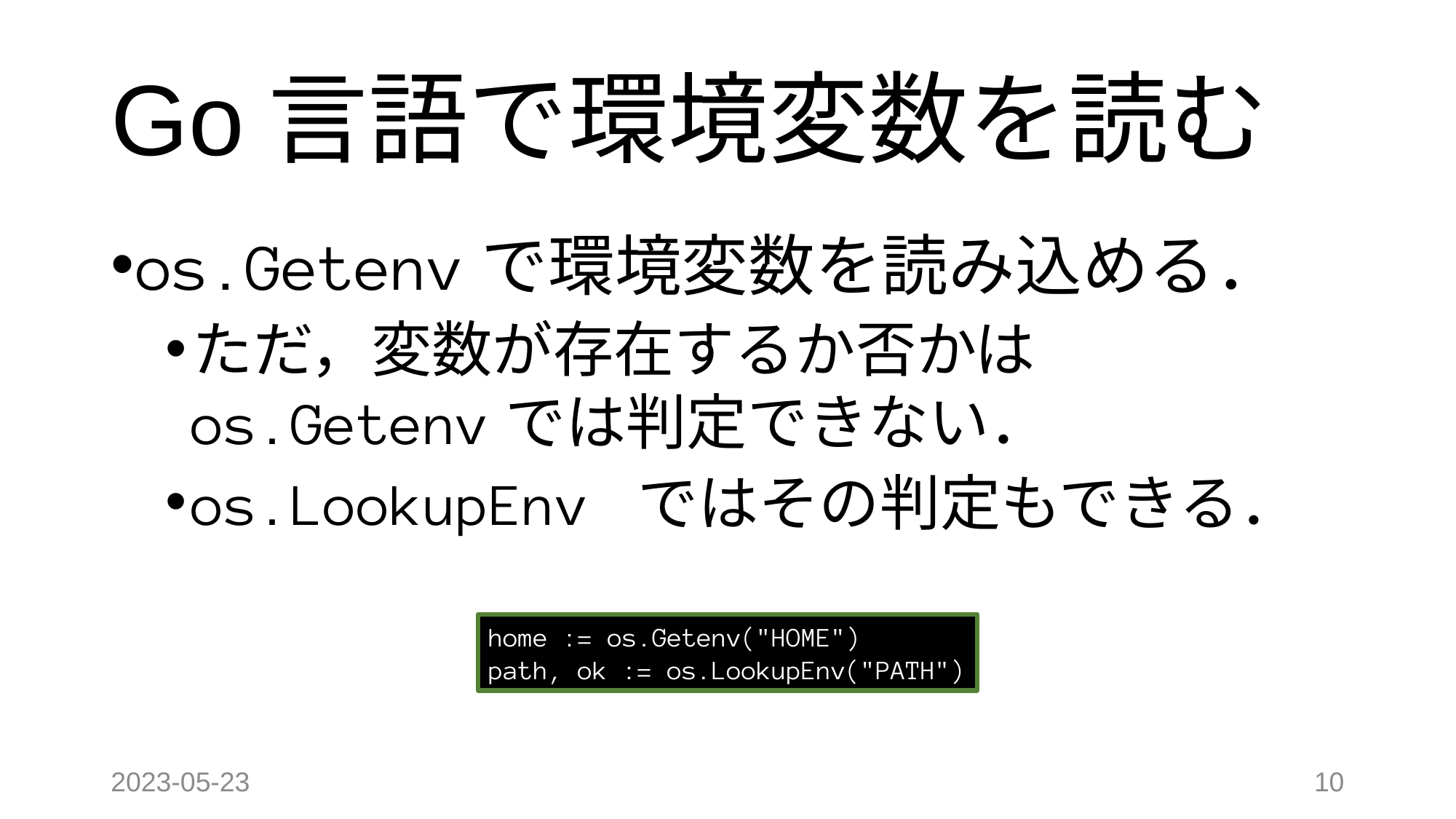

# Go言語で環境変数を読む
os.Getenvで環境変数を読み込める．
ただ，変数が存在するか否かはos.Getenvでは判定できない．
os.LookupEnv ではその判定もできる．

home := os.Getenv("HOME")
path, ok := os.LookupEnv("PATH")
2023-05-23
10